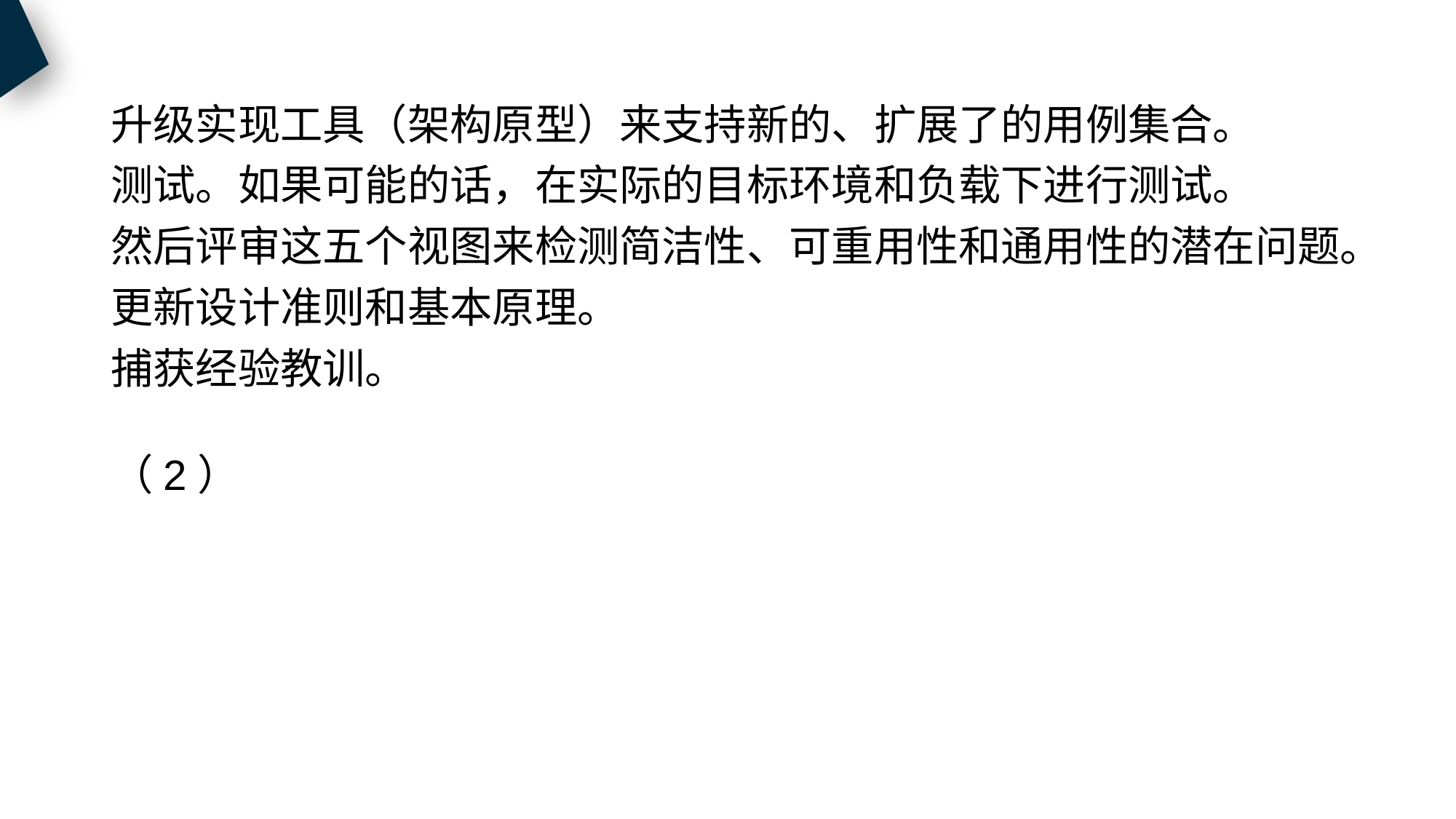

升级实现工具（架构原型）来支持新的、扩展了的用例集合。
测试。如果可能的话，在实际的目标环境和负载下进行测试。
然后评审这五个视图来检测简洁性、可重用性和通用性的潜在问题。
更新设计准则和基本原理。
捕获经验教训。
										   （2）